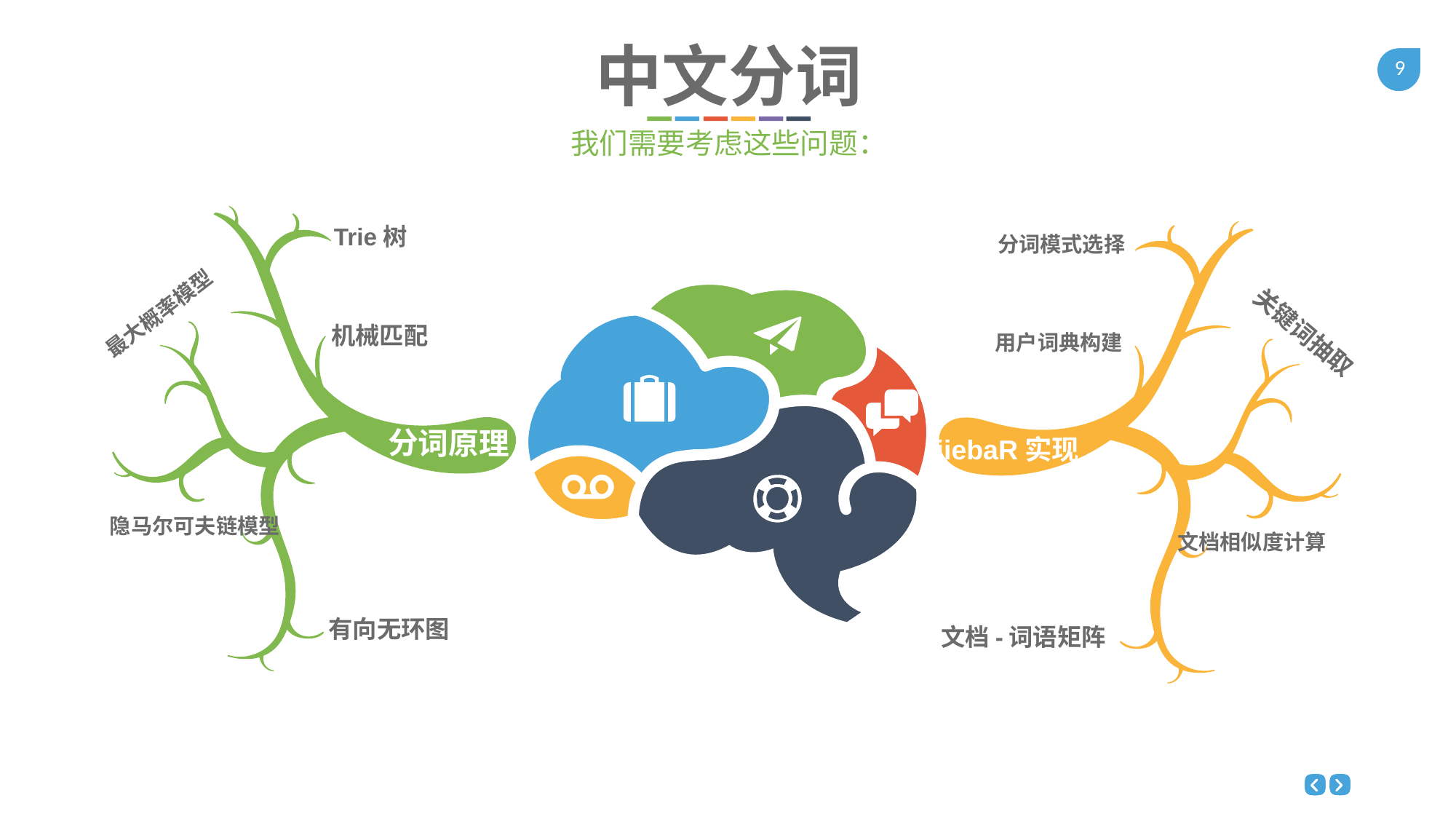

中文分词

我们需要考虑这些问题：
Trie树
分词模式选择

最大概率模型

关键词抽取

机械匹配
用户词典构建

分词原理
jiebaR实现

隐马尔可夫链模型
文档相似度计算
有向无环图
文档-词语矩阵